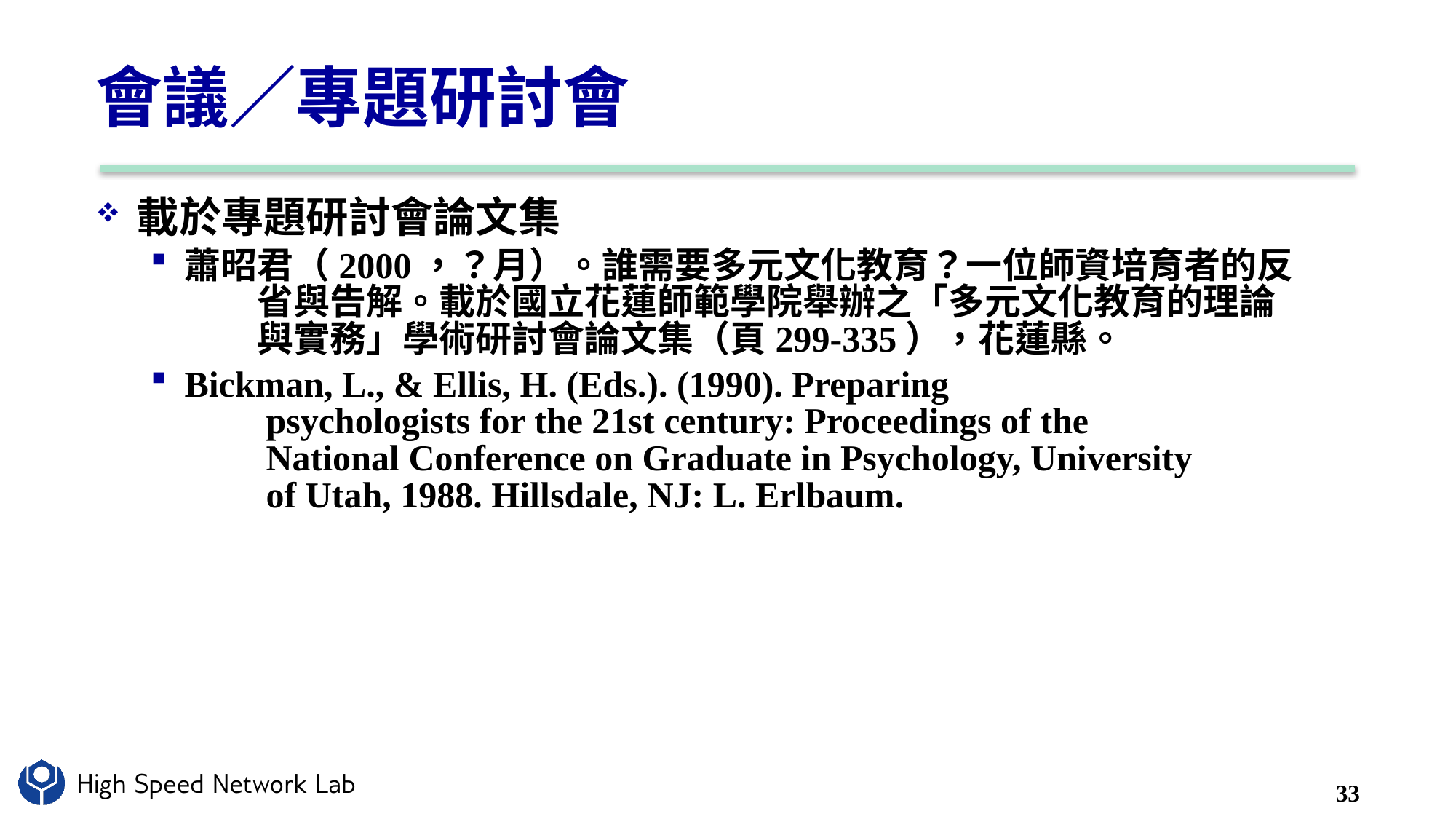

# 會議／專題研討會
載於專題研討會論文集
蕭昭君（2000，？月）。誰需要多元文化教育？一位師資培育者的反
　　省與告解。載於國立花蓮師範學院舉辦之「多元文化教育的理論
　　與實務」學術研討會論文集（頁299-335），花蓮縣。
Bickman, L., & Ellis, H. (Eds.). (1990). Preparing
　　psychologists for the 21st century: Proceedings of the
　　National Conference on Graduate in Psychology, University
　　of Utah, 1988. Hillsdale, NJ: L. Erlbaum.

33